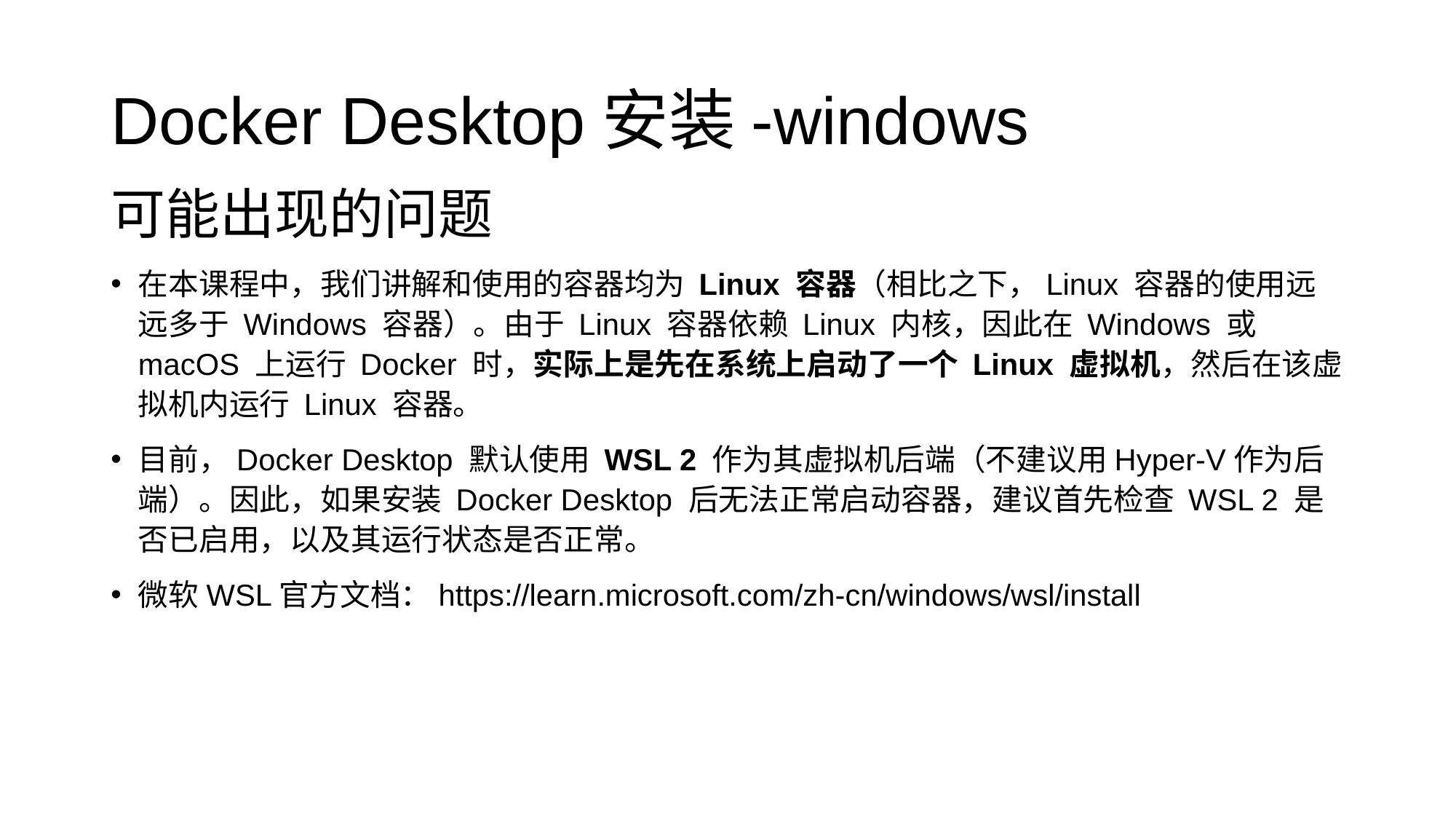

# Docker Desktop安装-windows
可能出现的问题
在本课程中，我们讲解和使用的容器均为 Linux 容器（相比之下，Linux 容器的使用远远多于 Windows 容器）。由于 Linux 容器依赖 Linux 内核，因此在 Windows 或 macOS 上运行 Docker 时，实际上是先在系统上启动了一个 Linux 虚拟机，然后在该虚拟机内运行 Linux 容器。
目前，Docker Desktop 默认使用 WSL 2 作为其虚拟机后端（不建议用Hyper-V作为后端）。因此，如果安装 Docker Desktop 后无法正常启动容器，建议首先检查 WSL 2 是否已启用，以及其运行状态是否正常。
微软WSL官方文档：https://learn.microsoft.com/zh-cn/windows/wsl/install